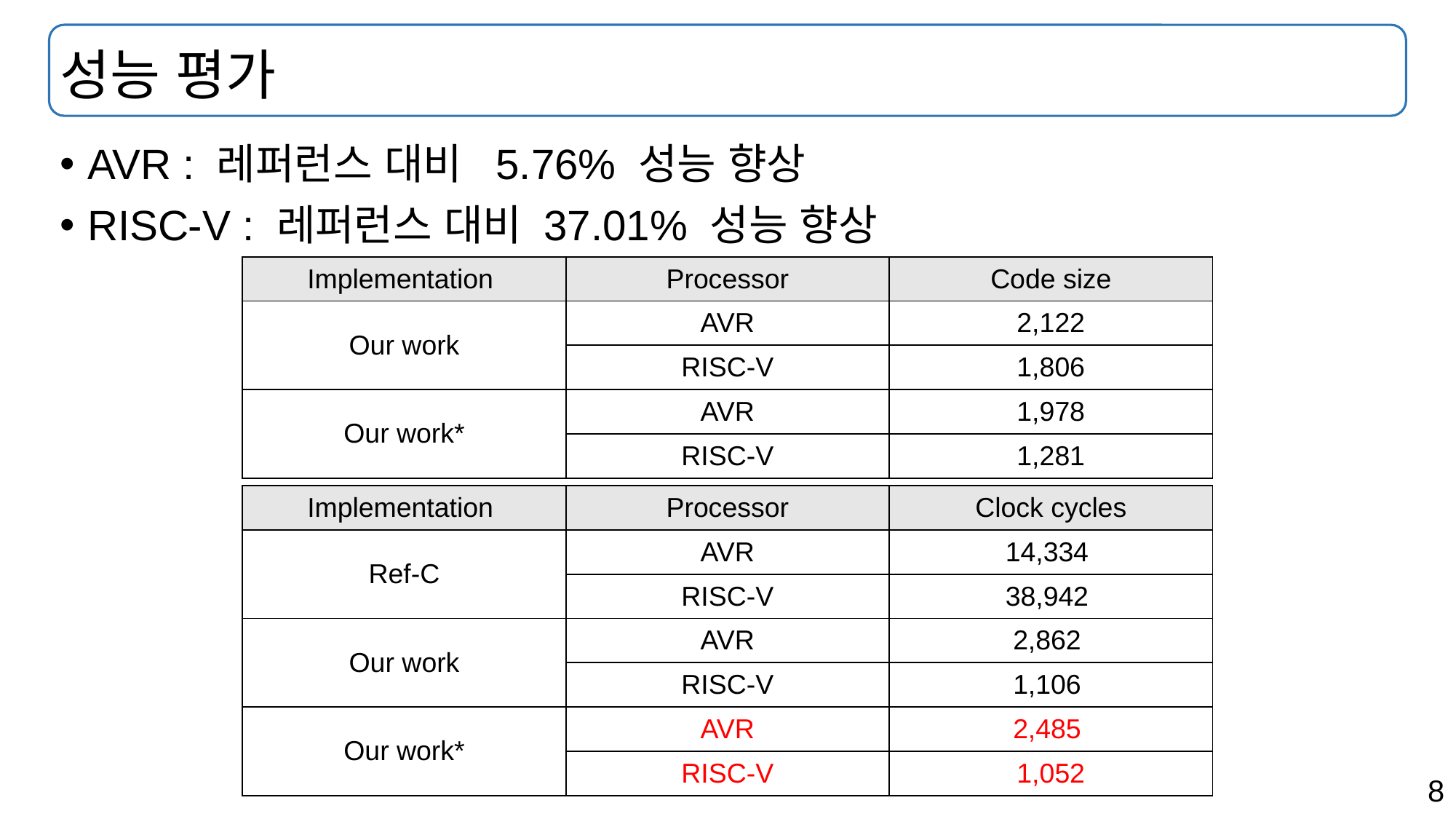

# 성능 평가
AVR : 레퍼런스 대비  5.76% 성능 향상
RISC-V : 레퍼런스 대비 37.01% 성능 향상

| Implementation | Processor | Code size |
| --- | --- | --- |
| Our work | AVR | 2,122 |
|  | RISC-V | 1,806 |
| Our work\* | AVR | 1,978 |
|  | RISC-V | 1,281 |
| Implementation | Processor | Clock cycles |
| --- | --- | --- |
| Ref-C | AVR | 14,334 |
|  | RISC-V | 38,942 |
| Our work | AVR | 2,862 |
|  | RISC-V | 1,106 |
| Our work\* | AVR | 2,485 |
|  | RISC-V | 1,052 |